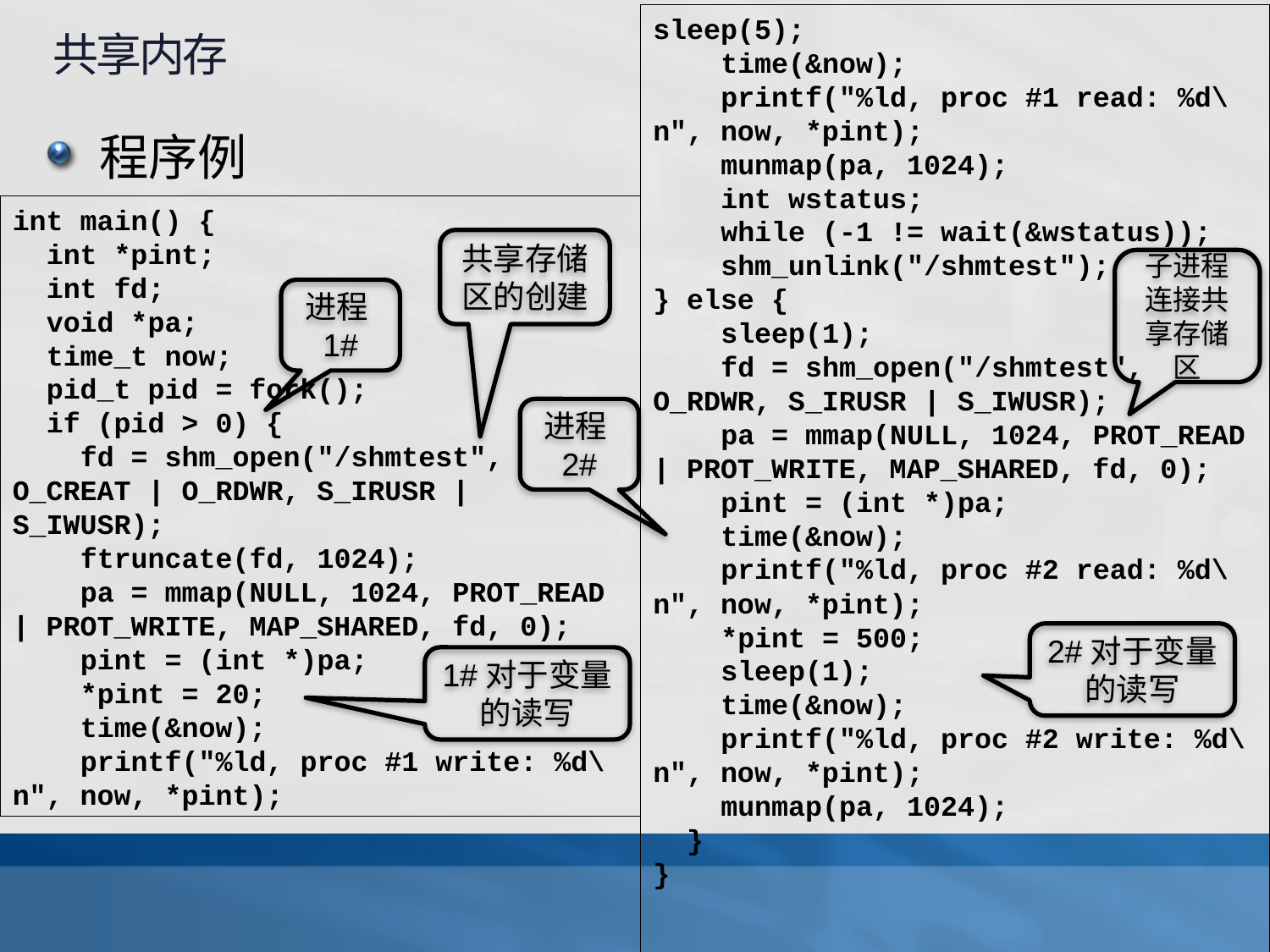

sleep(5);
    time(&now);
    printf("%ld, proc #1 read: %d\n", now, *pint);
    munmap(pa, 1024);
    int wstatus;
    while (-1 != wait(&wstatus));
    shm_unlink("/shmtest");
} else {
    sleep(1);
    fd = shm_open("/shmtest", O_RDWR, S_IRUSR | S_IWUSR);
    pa = mmap(NULL, 1024, PROT_READ | PROT_WRITE, MAP_SHARED, fd, 0);
    pint = (int *)pa;
    time(&now);
    printf("%ld, proc #2 read: %d\n", now, *pint);
    *pint = 500;
    sleep(1);
    time(&now);
    printf("%ld, proc #2 write: %d\n", now, *pint);
    munmap(pa, 1024);
  }
}

共享内存
程序例
int main() {
  int *pint;
  int fd;
  void *pa;
  time_t now;
  pid_t pid = fork();
  if (pid > 0) {
    fd = shm_open("/shmtest", O_CREAT | O_RDWR, S_IRUSR | S_IWUSR);
    ftruncate(fd, 1024);
    pa = mmap(NULL, 1024, PROT_READ | PROT_WRITE, MAP_SHARED, fd, 0);
    pint = (int *)pa;
    *pint = 20;
    time(&now);
    printf("%ld, proc #1 write: %d\n", now, *pint);
共享存储区的创建
子进程连接共享存储区
进程1#
进程2#
2#对于变量的读写
1#对于变量的读写